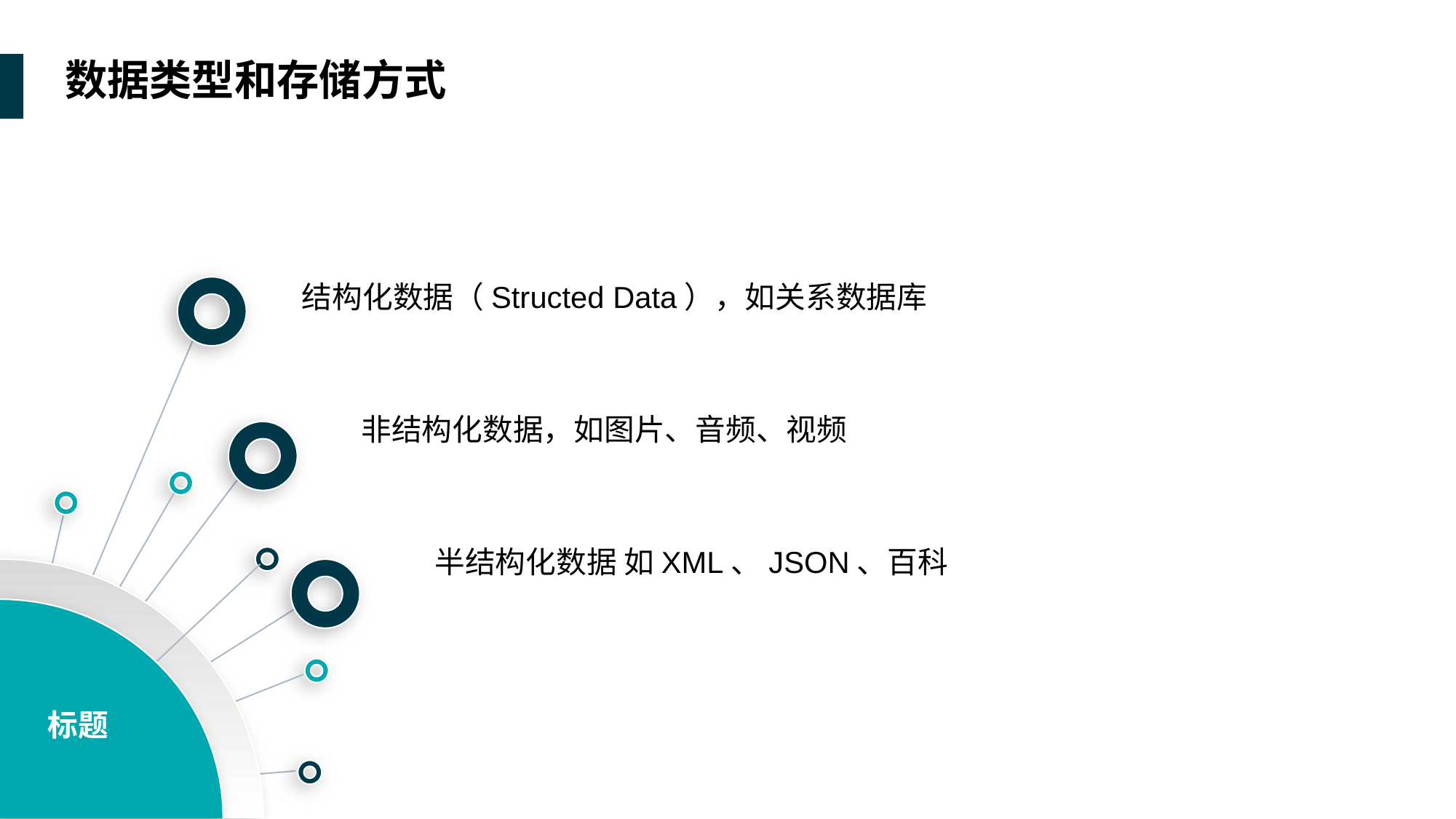

数据类型和存储方式
结构化数据（Structed Data），如关系数据库
非结构化数据，如图片、音频、视频
半结构化数据 如XML、JSON、百科